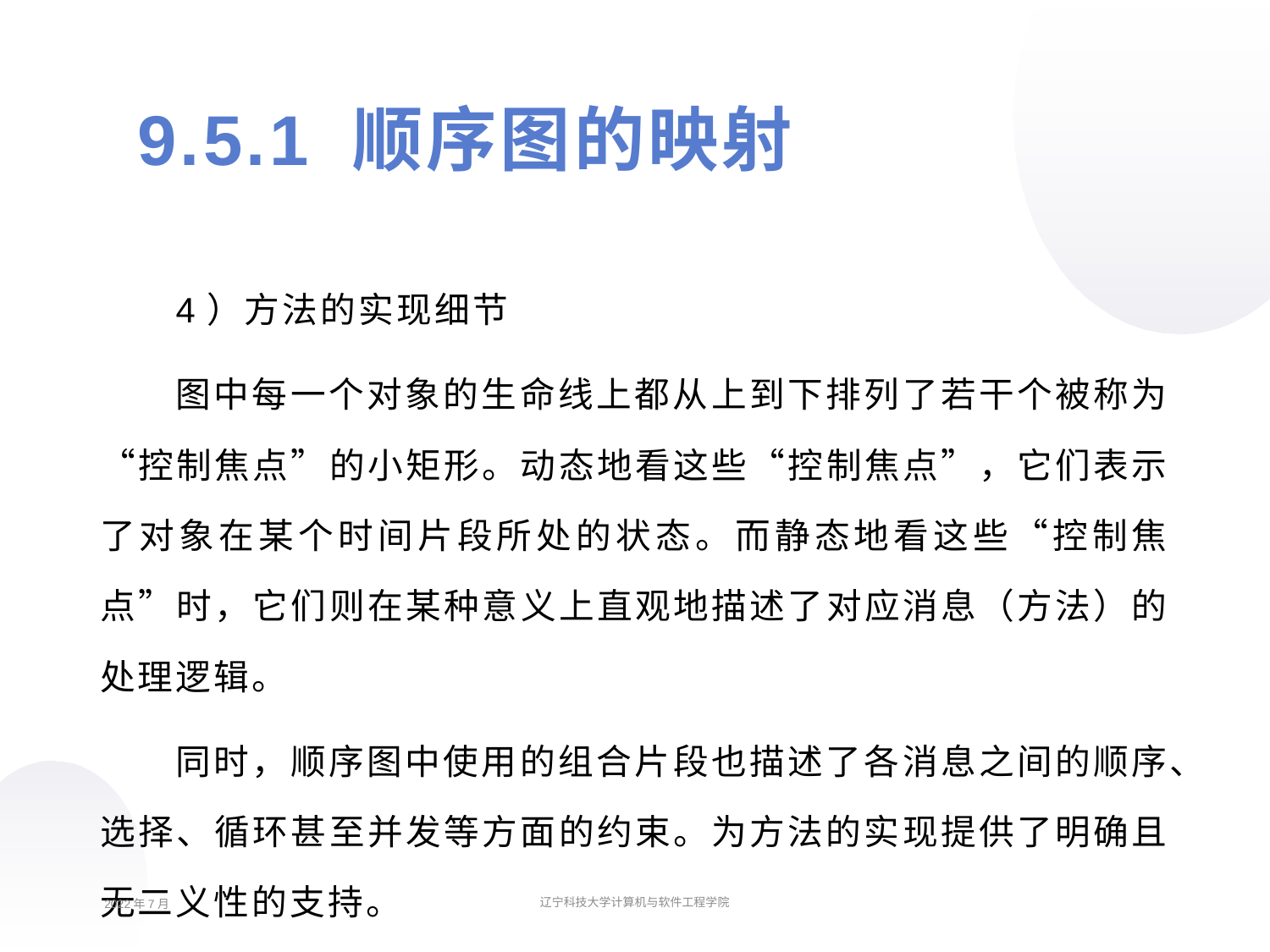

9.5.1 顺序图的映射
4）方法的实现细节
图中每一个对象的生命线上都从上到下排列了若干个被称为“控制焦点”的小矩形。动态地看这些“控制焦点”，它们表示了对象在某个时间片段所处的状态。而静态地看这些“控制焦点”时，它们则在某种意义上直观地描述了对应消息（方法）的处理逻辑。
同时，顺序图中使用的组合片段也描述了各消息之间的顺序、选择、循环甚至并发等方面的约束。为方法的实现提供了明确且无二义性的支持。

2022年7月
辽宁科技大学计算机与软件工程学院
86